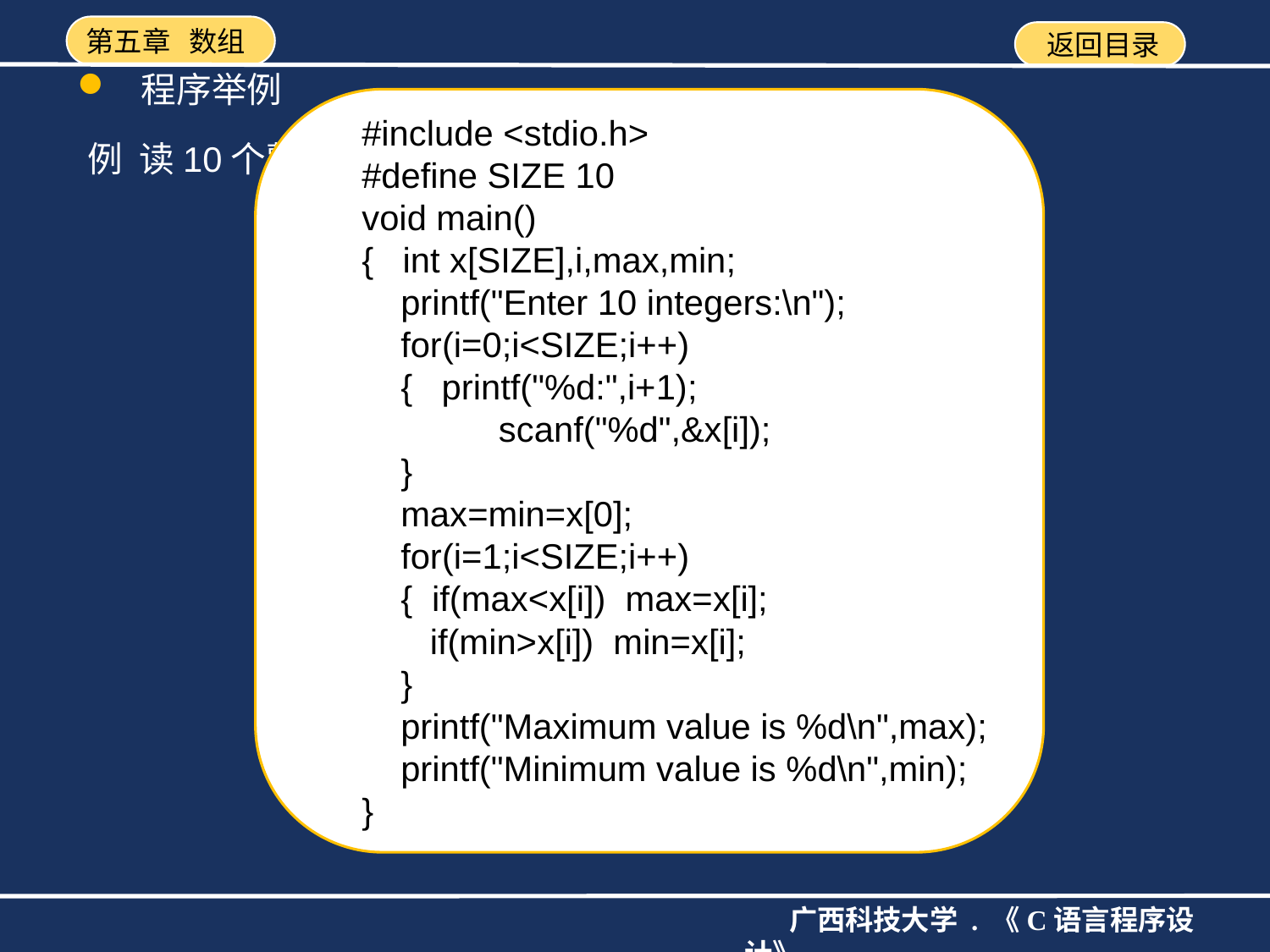

程序举例

#include <stdio.h>
#define SIZE 10
void main()
{   int x[SIZE],i,max,min;
    printf("Enter 10 integers:\n");
    for(i=0;i<SIZE;i++)
    {   printf("%d:",i+1);
	 scanf("%d",&x[i]);
    }
    max=min=x[0];
    for(i=1;i<SIZE;i++)
    {  if(max<x[i])  max=x[i];
       if(min>x[i])  min=x[i];
    }
    printf("Maximum value is %d\n",max);
    printf("Minimum value is %d\n",min);
}
例  读10个整数存入数组，找出其中最大值和最小值。

步骤:
1. 输入:for循环输入10个整数
2. 处理:
(a) 先令max=min=x[0]
(b) 依次用x[i]和max,min比较(循环)
     若max<x[i],令max=x[i]
     若min>x[i],令min=x[i]
3. 输出:max和min